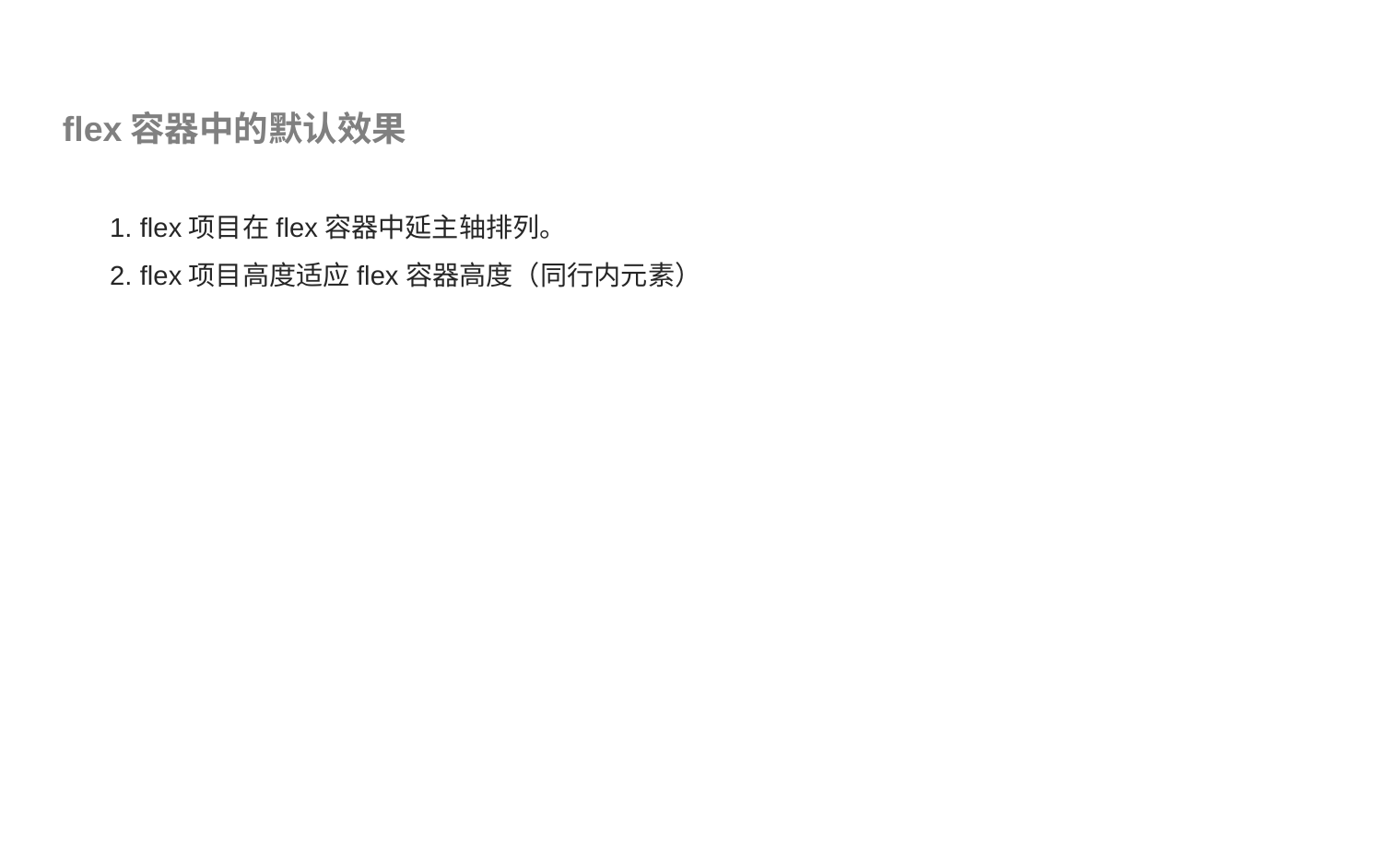

flex容器中的默认效果
1. flex项目在flex容器中延主轴排列。
2. flex项目高度适应flex容器高度（同行内元素）